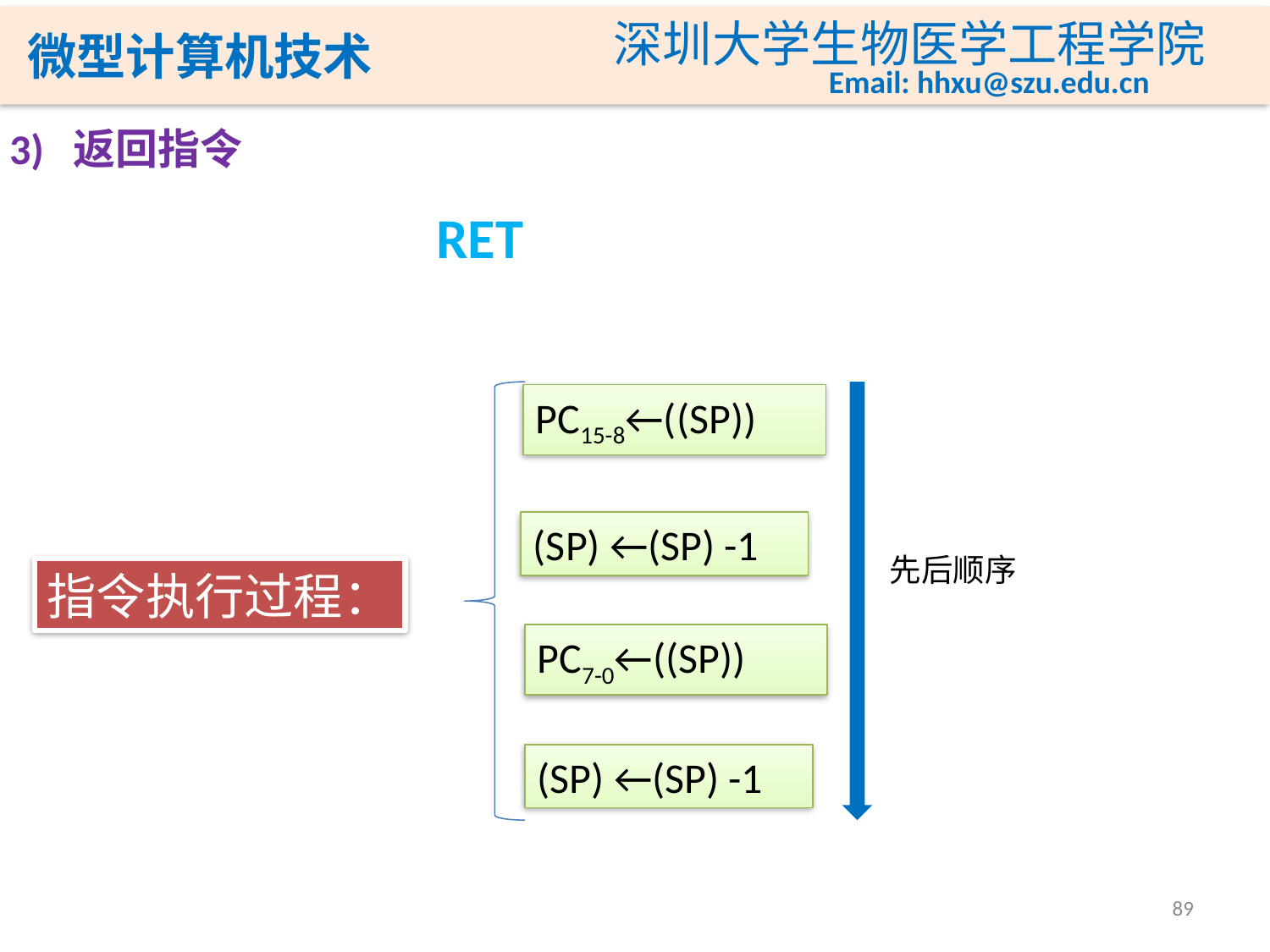

3)  返回指令
RET

指令执行过程：

PC15-8←((SP))
(SP) ←(SP) -1
先后顺序
PC7-0←((SP))
(SP) ←(SP) -1
89